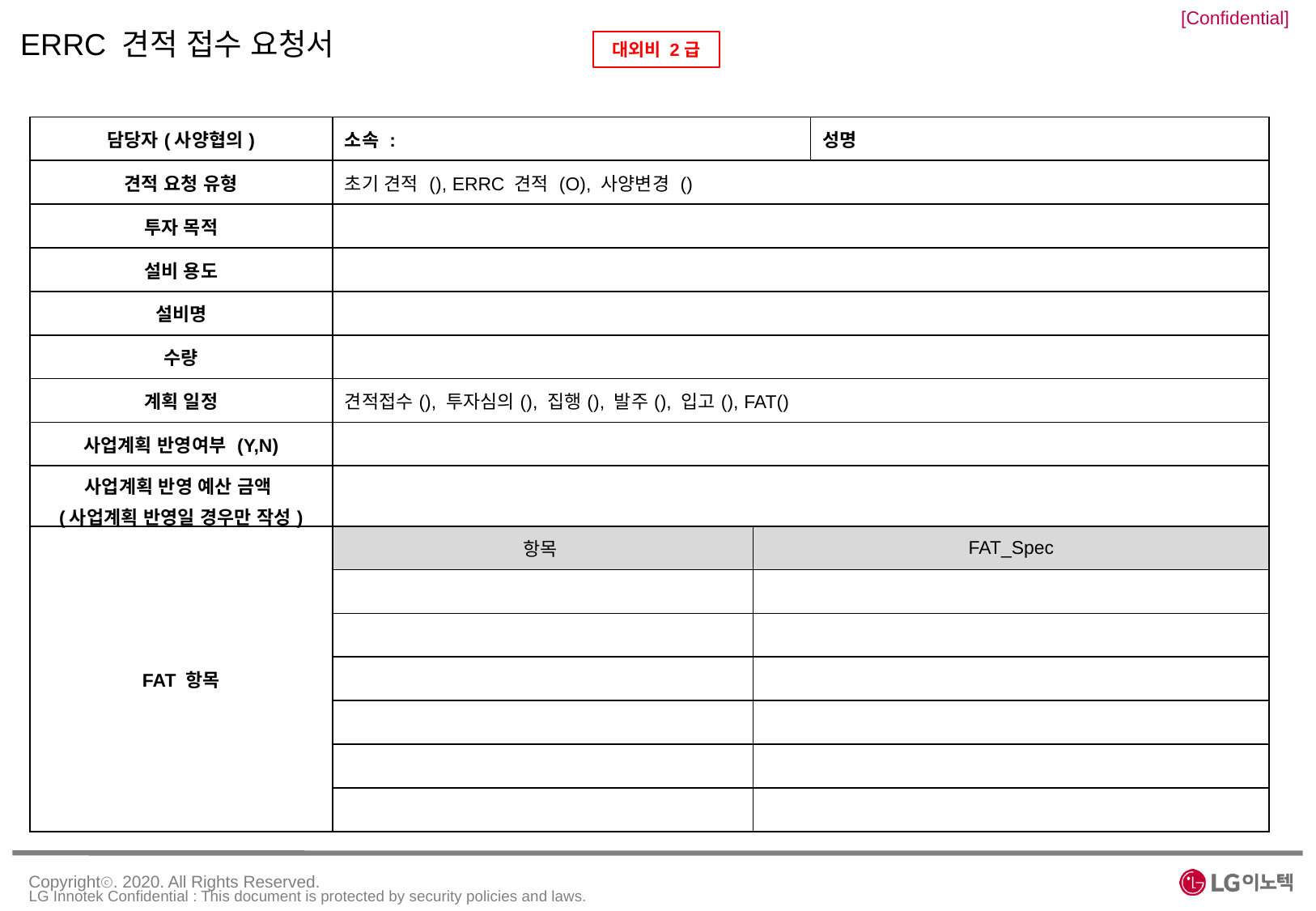

ERRC 견적 접수 요청서
| 담당자(사양협의) | 소속 : |  | 성명 |
| --- | --- | --- | --- |
| 견적 요청 유형 | 초기 견적 (), ERRC 견적 (O), 사양변경 () |  |  |
| 투자 목적 |  |  |  |
| 설비 용도 |  |  |  |
| 설비명 |  |  |  |
| 수량 |  |  |  |
| 계획 일정 | 견적접수(), 투자심의(), 집행(), 발주(), 입고(), FAT() |  |  |
| 사업계획 반영여부 (Y,N) |  |  |  |
| 사업계획 반영 예산 금액 (사업계획 반영일 경우만 작성) |  |  |  |
| FAT 항목 | 항목 | FAT\_Spec |  |
|  |  |  |  |
|  |  |  |  |
|  |  |  |  |
|  |  |  |  |
|  |  |  |  |
|  |  |  |  |